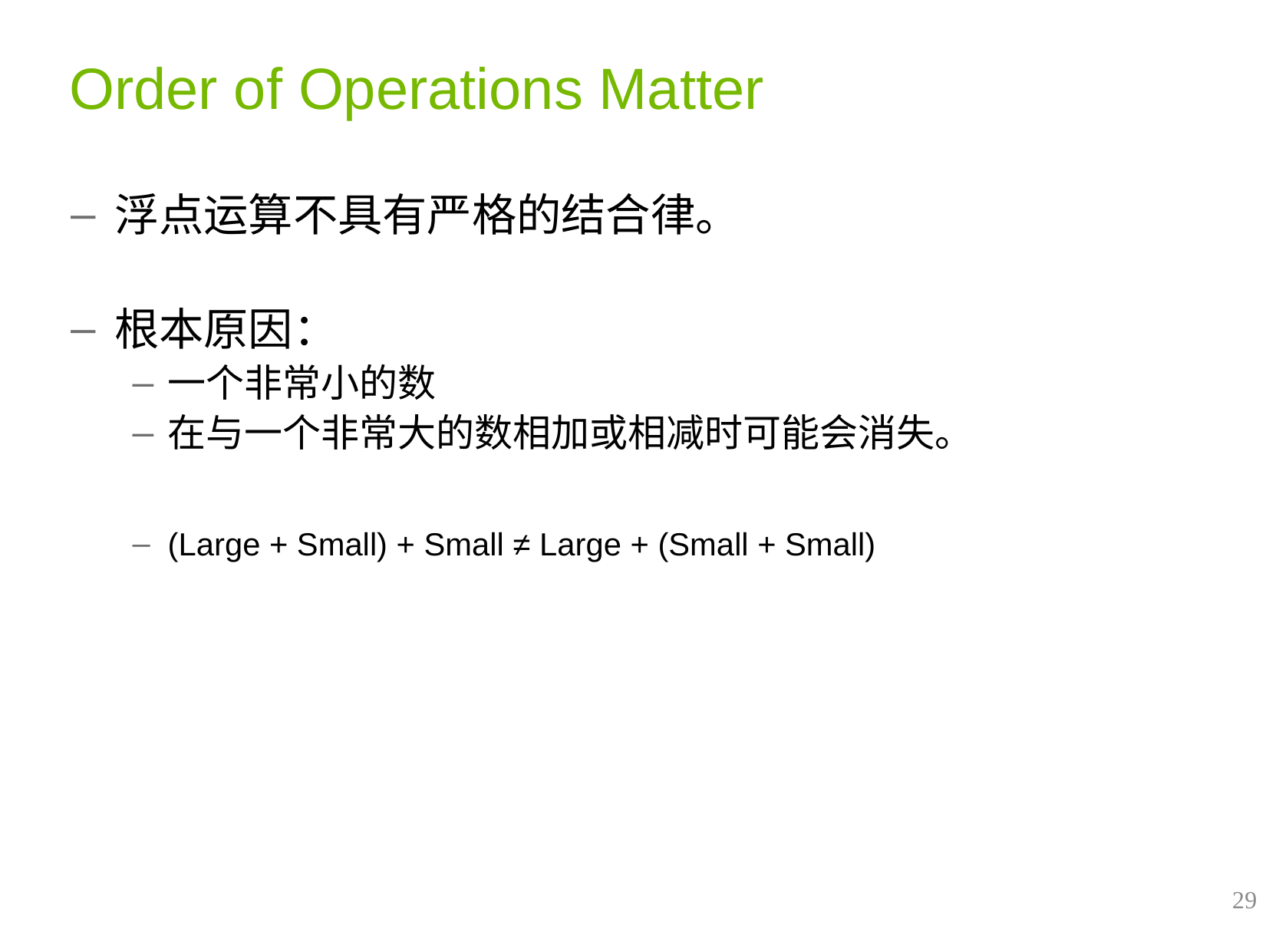

# Order of Operations Matter
浮点运算不具有严格的结合律。

根本原因：
一个非常小的数
在与一个非常大的数相加或相减时可能会消失。

(Large + Small) + Small ≠ Large + (Small + Small)

29